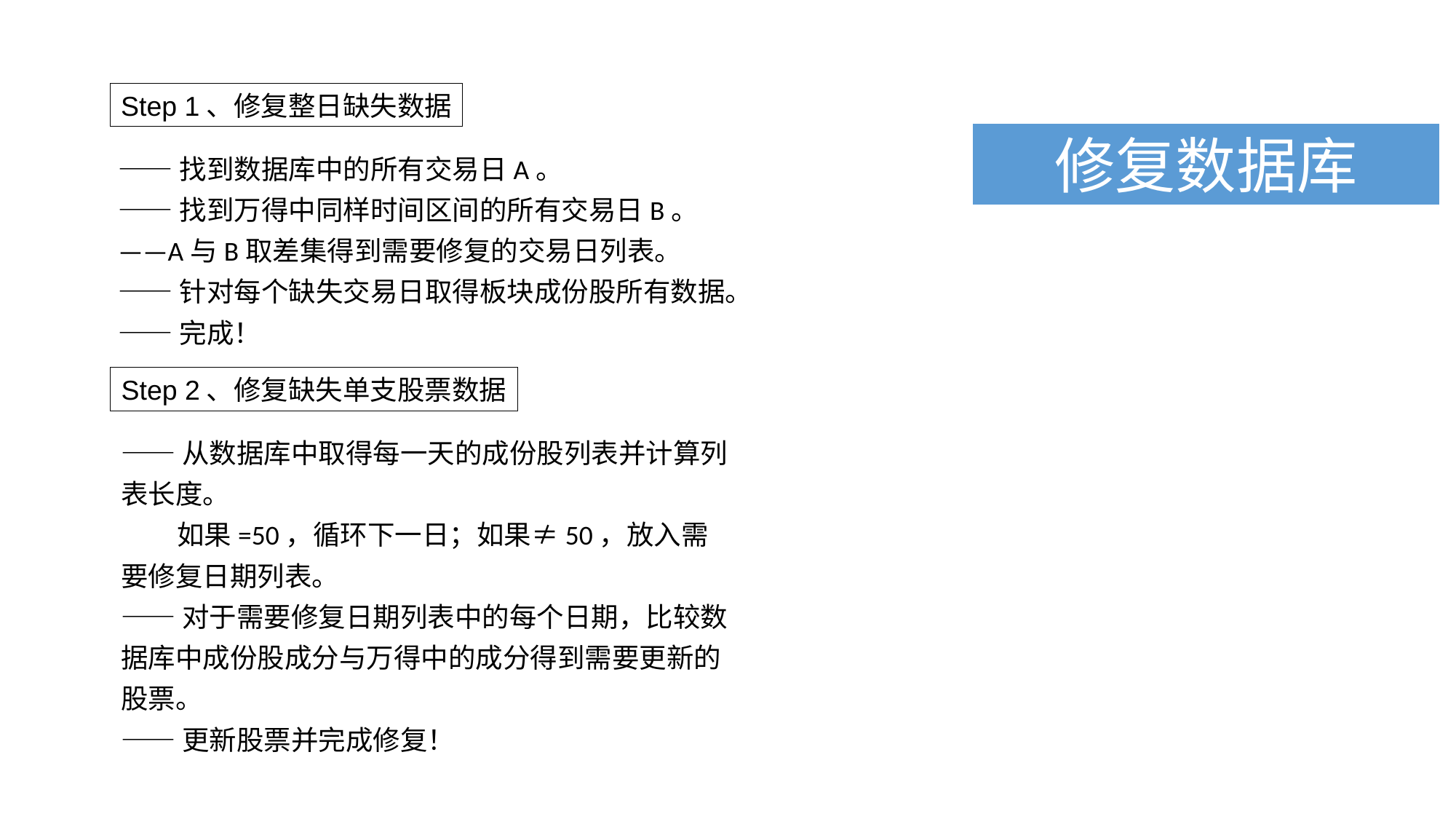

Step 1、修复整日缺失数据
修复数据库
——找到数据库中的所有交易日A。
——找到万得中同样时间区间的所有交易日B。
——A与B取差集得到需要修复的交易日列表。
——针对每个缺失交易日取得板块成份股所有数据。
——完成！
Step 2、修复缺失单支股票数据
——从数据库中取得每一天的成份股列表并计算列表长度。
        如果=50，循环下一日；如果≠50，放入需要修复日期列表。
——对于需要修复日期列表中的每个日期，比较数据库中成份股成分与万得中的成分得到需要更新的股票。
——更新股票并完成修复！